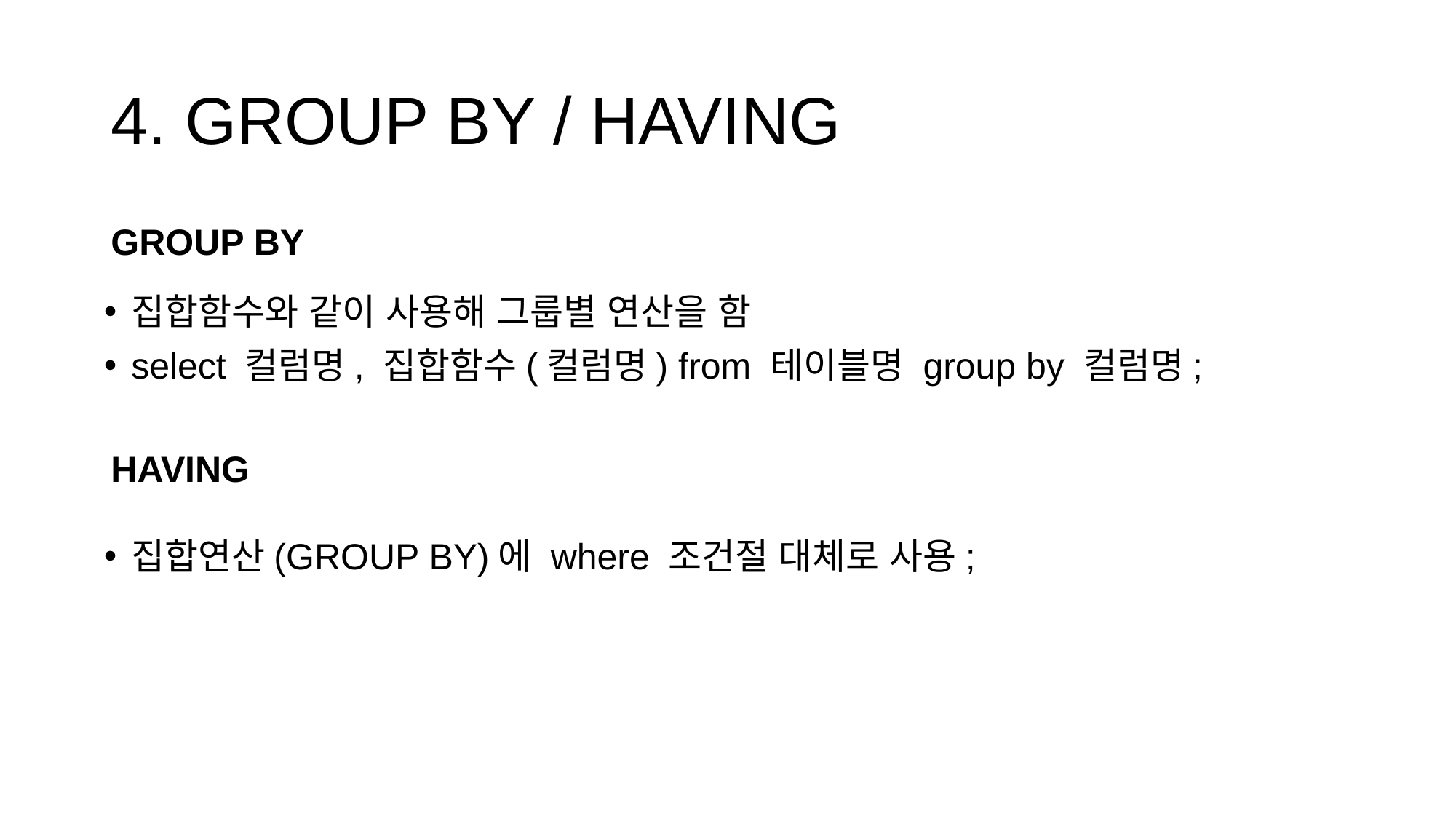

# 4. GROUP BY / HAVING
GROUP BY
집합함수와 같이 사용해 그룹별 연산을 함
select 컬럼명, 집합함수(컬럼명) from 테이블명 group by 컬럼명;

HAVING
집합연산(GROUP BY)에 where 조건절 대체로 사용;